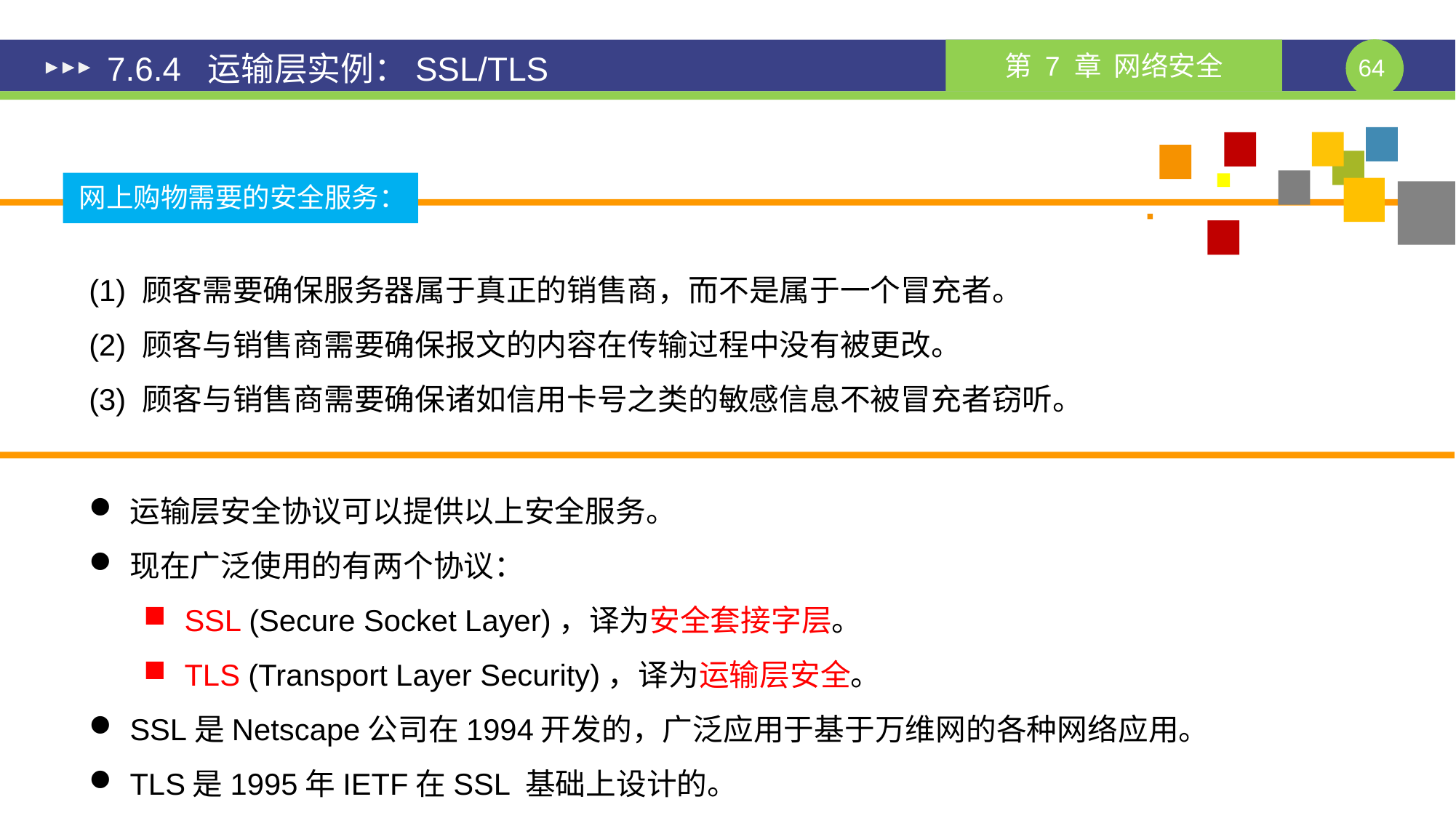

# 7.6.4  运输层实例：SSL/TLS

网上购物需要的安全服务：

(1) 顾客需要确保服务器属于真正的销售商，而不是属于一个冒充者。
(2) 顾客与销售商需要确保报文的内容在传输过程中没有被更改。
(3) 顾客与销售商需要确保诸如信用卡号之类的敏感信息不被冒充者窃听。

运输层安全协议可以提供以上安全服务。
现在广泛使用的有两个协议：
SSL (Secure Socket Layer)，译为安全套接字层。
TLS (Transport Layer Security)，译为运输层安全。
SSL是Netscape公司在1994开发的，广泛应用于基于万维网的各种网络应用。
TLS是1995年IETF在SSL 基础上设计的。
课件制作人：谢钧  谢希仁